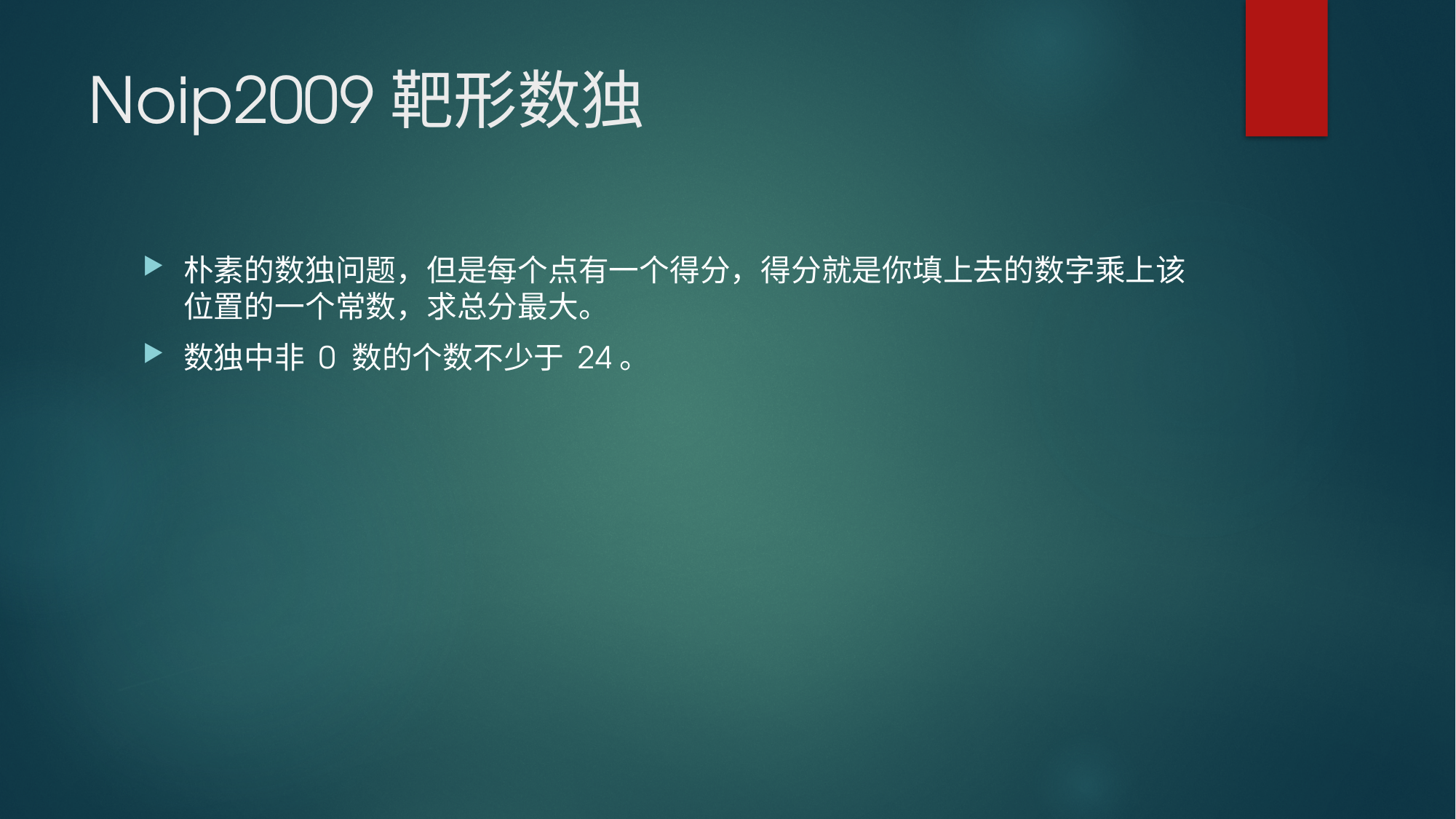

# Noip2009靶形数独
朴素的数独问题，但是每个点有一个得分，得分就是你填上去的数字乘上该位置的一个常数，求总分最大。
数独中非 0 数的个数不少于 24。